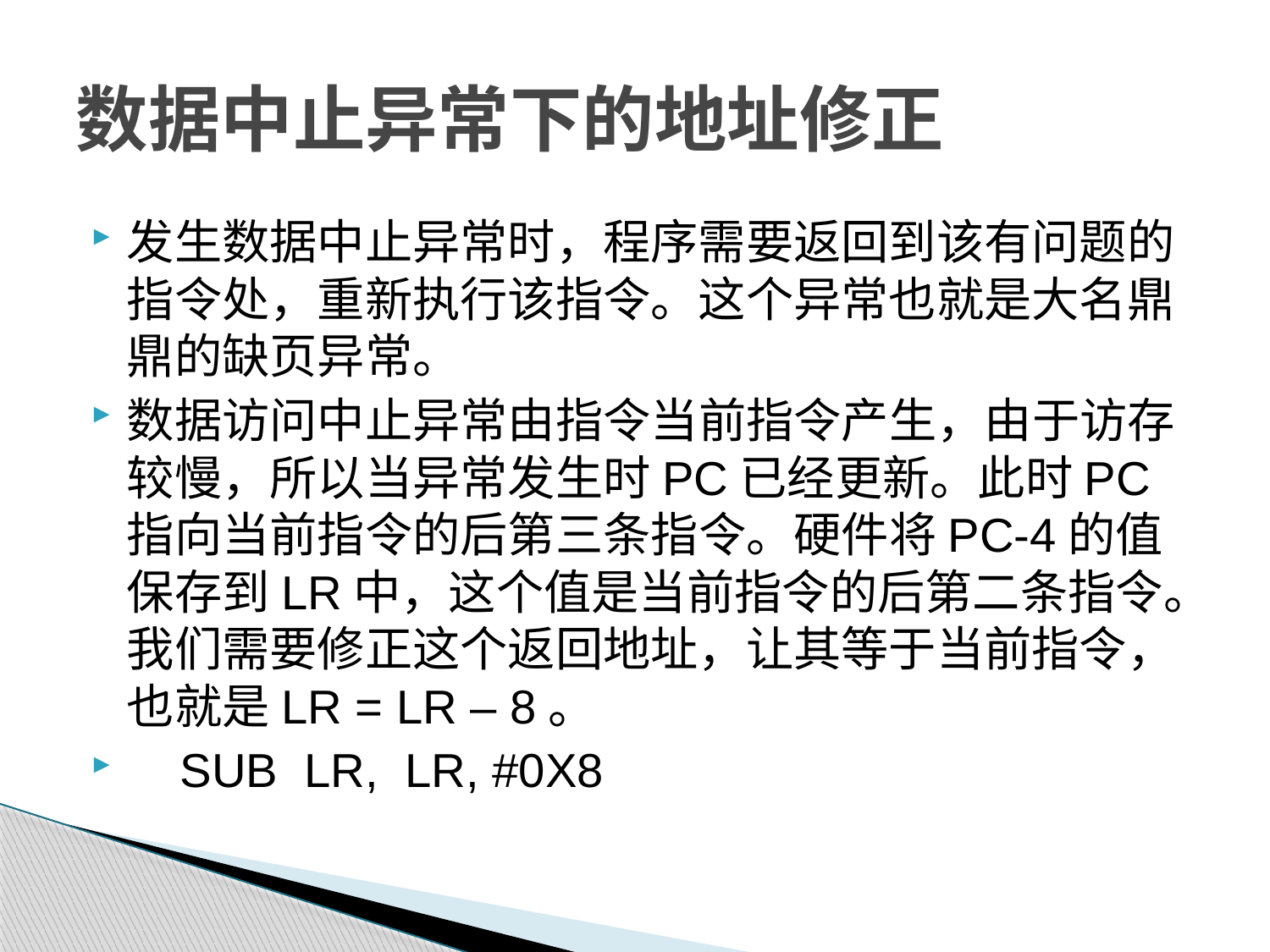

# 数据中止异常下的地址修正
发生数据中止异常时，程序需要返回到该有问题的指令处，重新执行该指令。这个异常也就是大名鼎鼎的缺页异常。
数据访问中止异常由指令当前指令产生，由于访存较慢，所以当异常发生时PC已经更新。此时PC指向当前指令的后第三条指令。硬件将PC-4的值保存到LR中，这个值是当前指令的后第二条指令。我们需要修正这个返回地址，让其等于当前指令，也就是LR = LR – 8。
    SUB  LR,  LR, #0X8